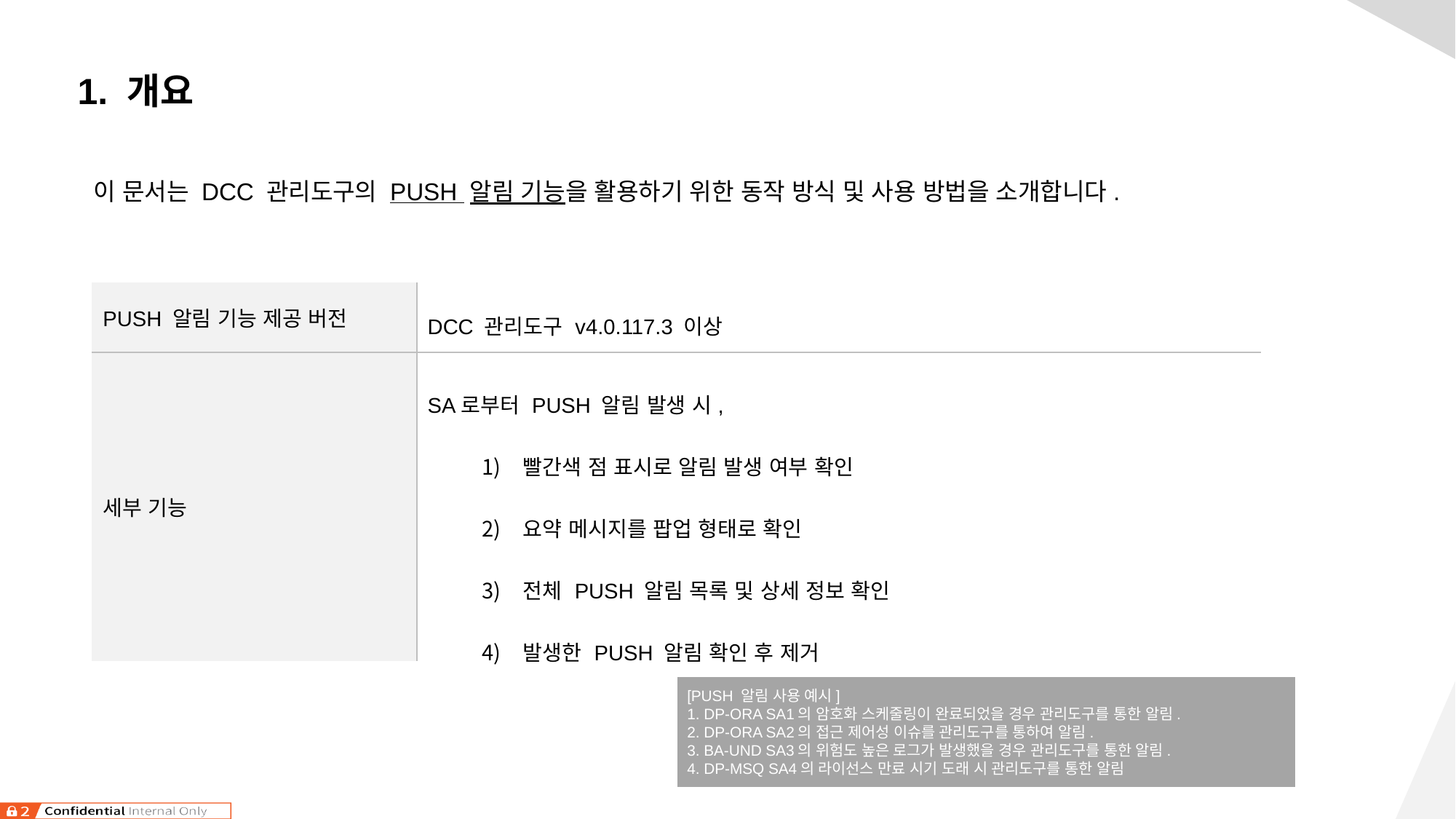

1. 개요
이 문서는 DCC 관리도구의 PUSH 알림 기능을 활용하기 위한 동작 방식 및 사용 방법을 소개합니다.
| PUSH 알림 기능 제공 버전 | DCC 관리도구 v4.0.117.3 이상 |
| --- | --- |
| 세부 기능 | SA로부터 PUSH 알림 발생 시, 빨간색 점 표시로 알림 발생 여부 확인 요약 메시지를 팝업 형태로 확인 전체 PUSH 알림 목록 및 상세 정보 확인 발생한 PUSH 알림 확인 후 제거 |
[PUSH 알림 사용 예시]
1. DP-ORA SA1의 암호화 스케줄링이 완료되었을 경우 관리도구를 통한 알림.
2. DP-ORA SA2의 접근 제어성 이슈를 관리도구를 통하여 알림.
3. BA-UND SA3의 위험도 높은 로그가 발생했을 경우 관리도구를 통한 알림.
4. DP-MSQ SA4의 라이선스 만료 시기 도래 시 관리도구를 통한 알림